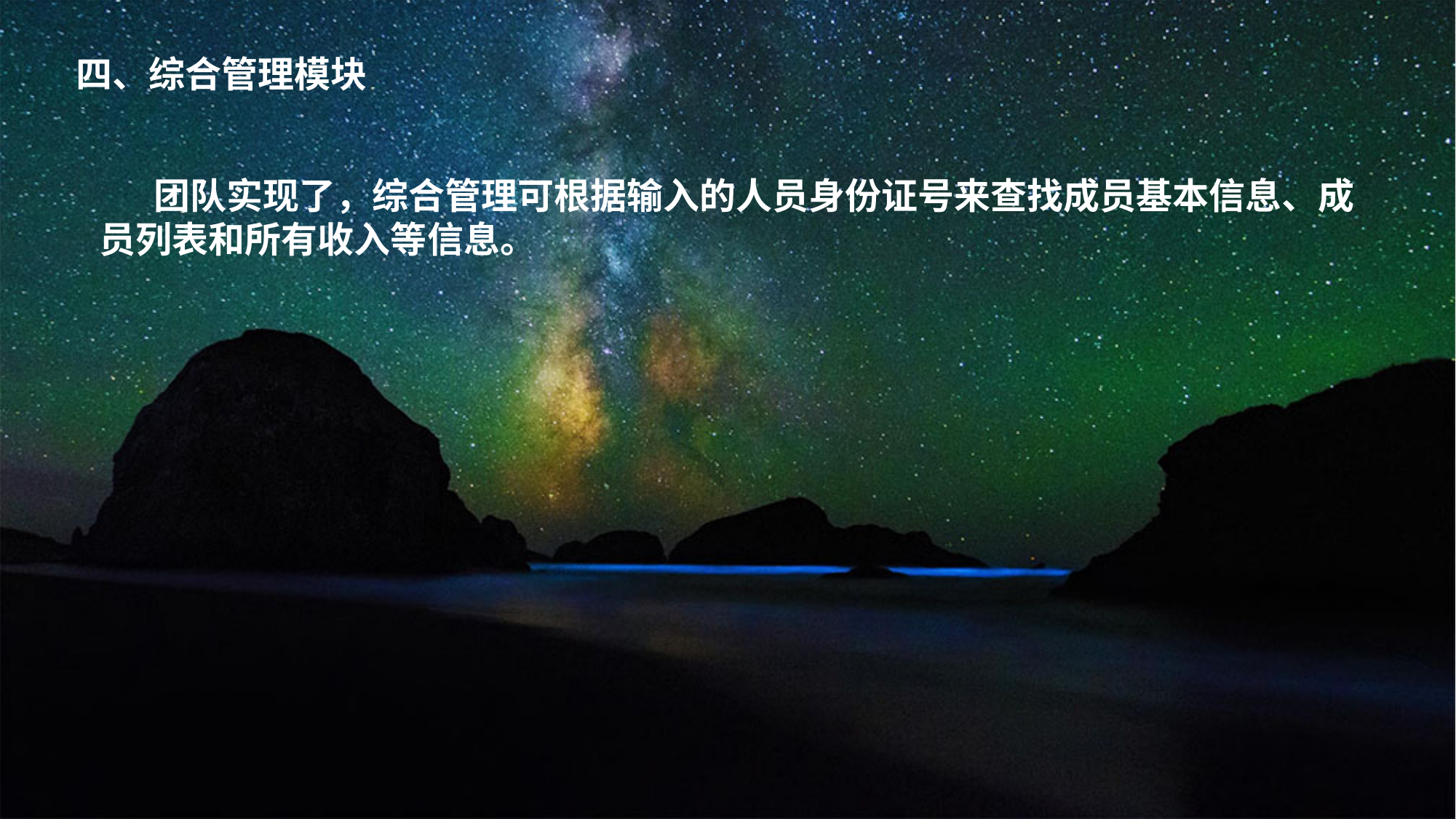

四、综合管理模块
       团队实现了，综合管理可根据输入的人员身份证号来查找成员基本信息、成员列表和所有收入等信息。